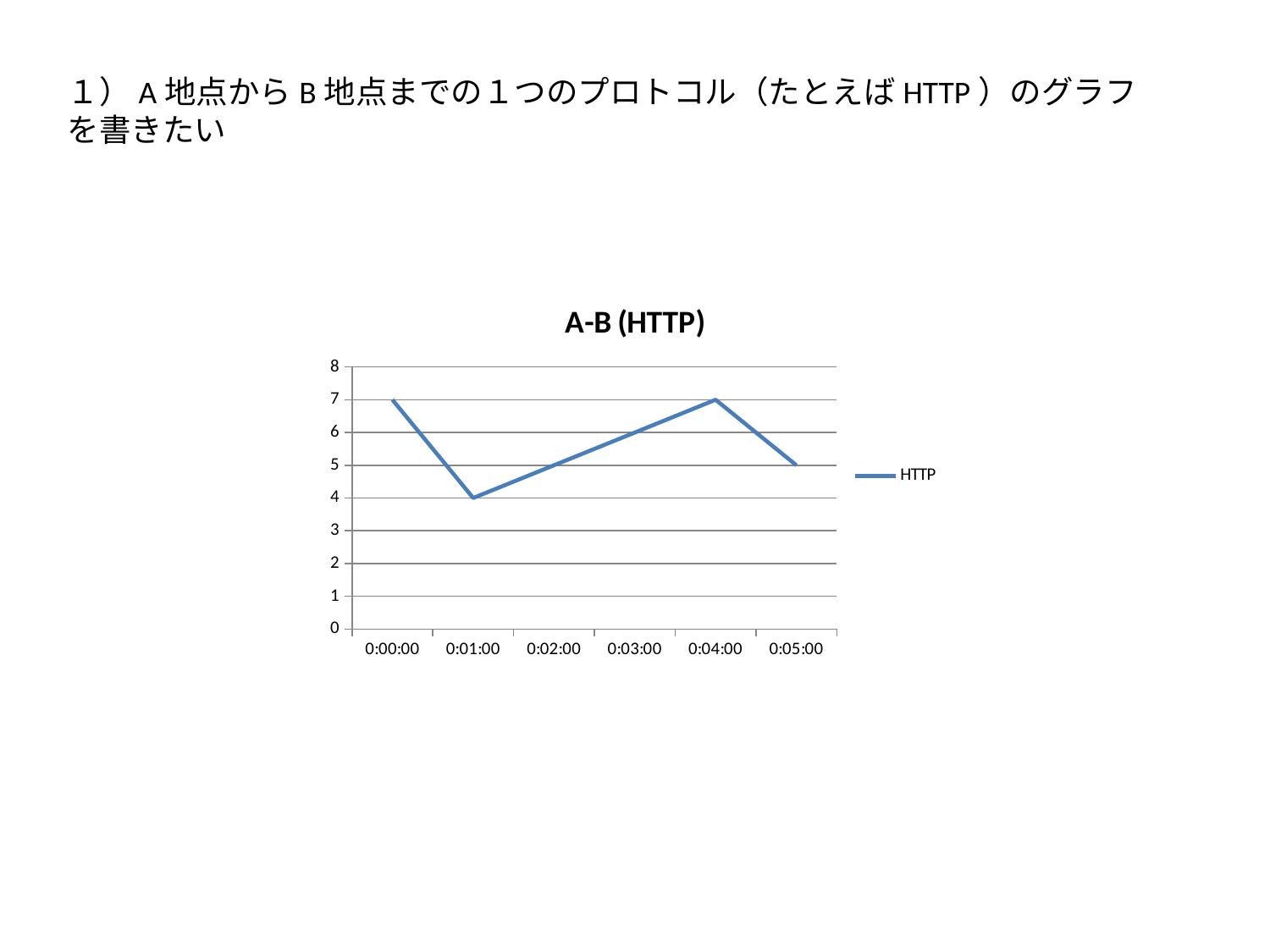

１）A地点からB地点までの１つのプロトコル（たとえばHTTP）のグラフを書きたい

### Chart: A-B (HTTP)

| Category | HTTP |
|---|---|
| 0 | 7.0 |
| 6.9444444444444447E-4 | 4.0 |
| 1.38888888888889E-3 | 5.0 |
| 2.0833333333333298E-3 | 6.0 |
| 2.7777777777777801E-3 | 7.0 |
| 3.4722222222222199E-3 | 5.0 |